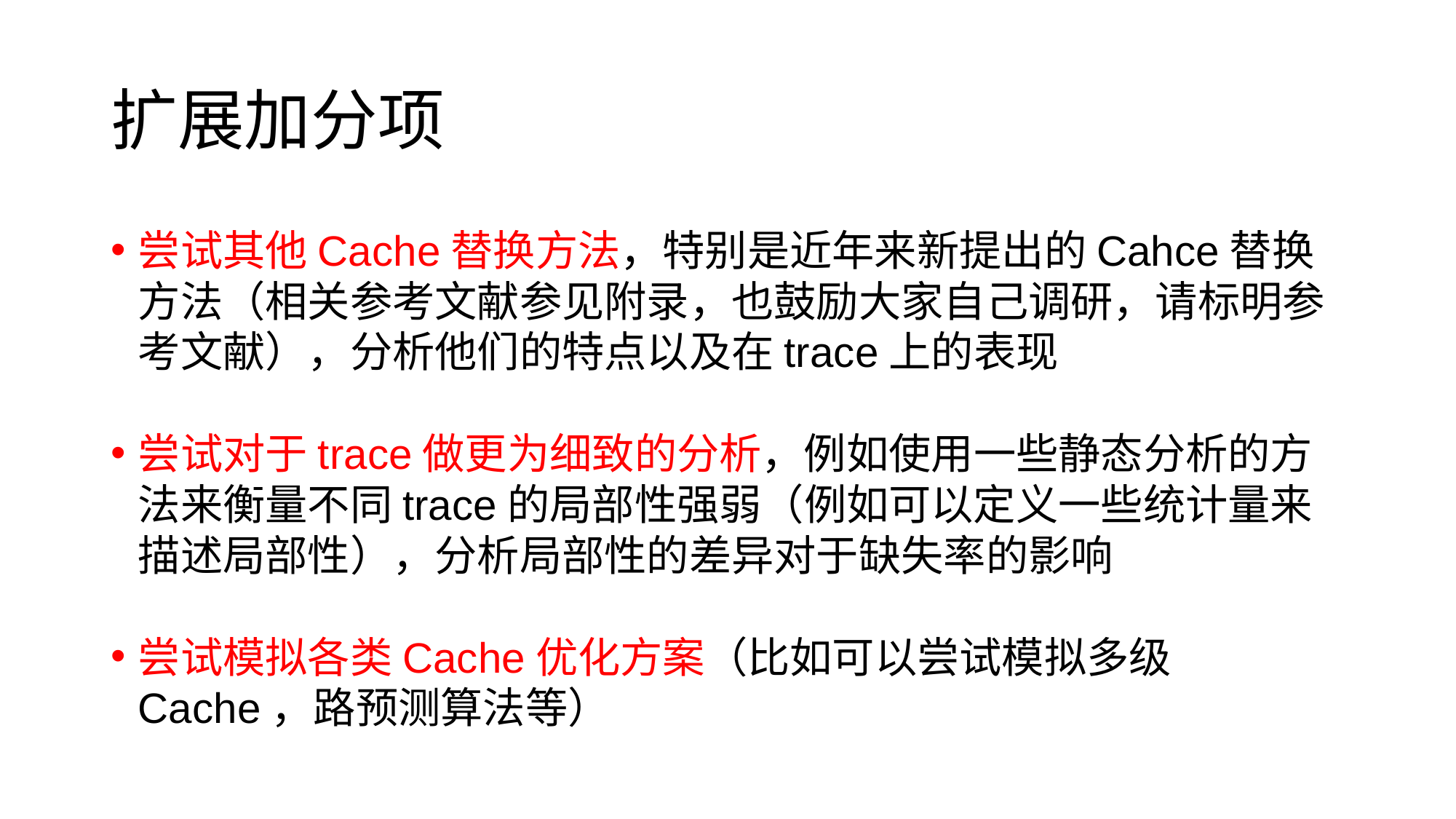

# 扩展加分项
尝试其他Cache替换方法，特别是近年来新提出的Cahce替换方法（相关参考文献参见附录，也鼓励大家自己调研，请标明参考文献），分析他们的特点以及在trace上的表现

尝试对于trace做更为细致的分析，例如使用一些静态分析的方法来衡量不同trace的局部性强弱（例如可以定义一些统计量来描述局部性），分析局部性的差异对于缺失率的影响

尝试模拟各类Cache优化方案（比如可以尝试模拟多级Cache，路预测算法等）